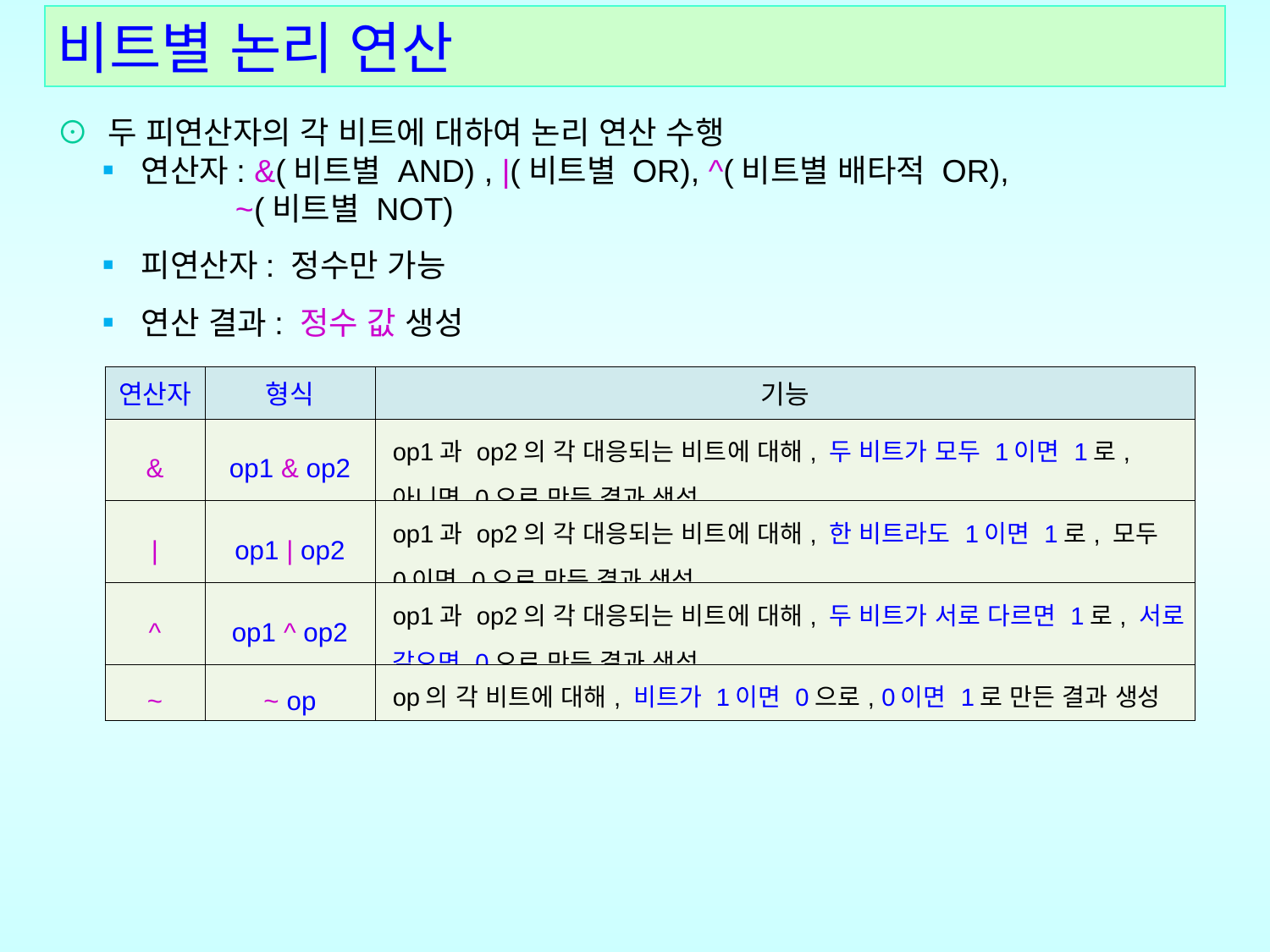

비트별 논리 연산
⊙ 두 피연산자의 각 비트에 대하여 논리 연산 수행
    ▪ 연산자: &(비트별 AND) , |(비트별 OR), ^(비트별 배타적 OR),
                    ~(비트별 NOT)
    ▪ 피연산자: 정수만 가능
    ▪ 연산 결과: 정수 값 생성
| 연산자 | 형식 | 기능 |
| --- | --- | --- |
| & | op1 & op2 | op1과 op2의 각 대응되는 비트에 대해, 두 비트가 모두 1이면 1로, 아니면 0으로 만든 결과 생성 |
| | | op1 | op2 | op1과 op2의 각 대응되는 비트에 대해, 한 비트라도 1이면 1로, 모두 0이면 0으로 만든 결과 생성 |
| ^ | op1 ^ op2 | op1과 op2의 각 대응되는 비트에 대해, 두 비트가 서로 다르면 1로, 서로 같으면 0으로 만든 결과 생성 |
| ~ | ~ op | op의 각 비트에 대해, 비트가 1이면 0으로, 0이면 1로 만든 결과 생성 |